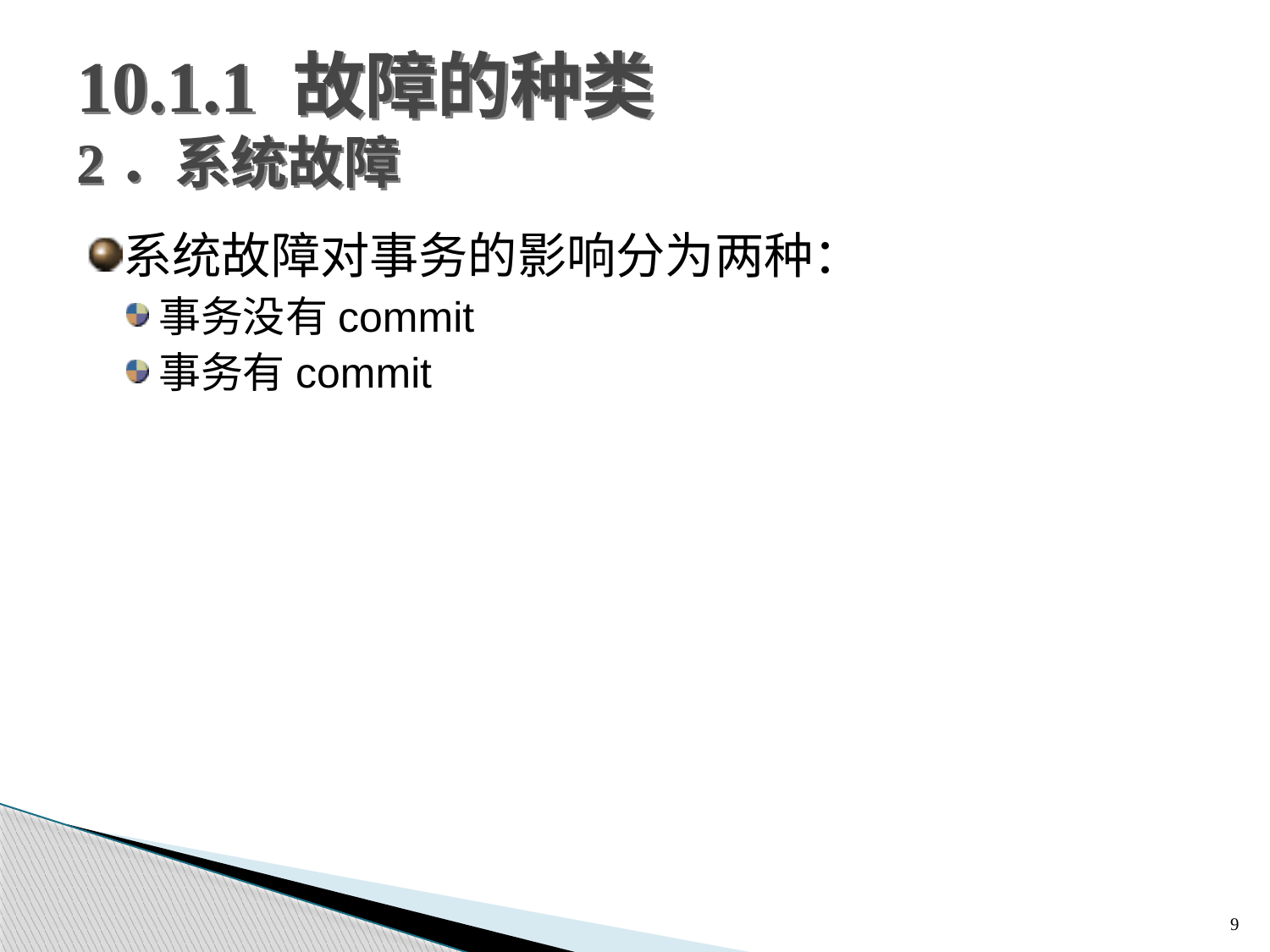

# 10.1.1 故障的种类 2．系统故障
系统故障对事务的影响分为两种：
事务没有commit
事务有commit
9